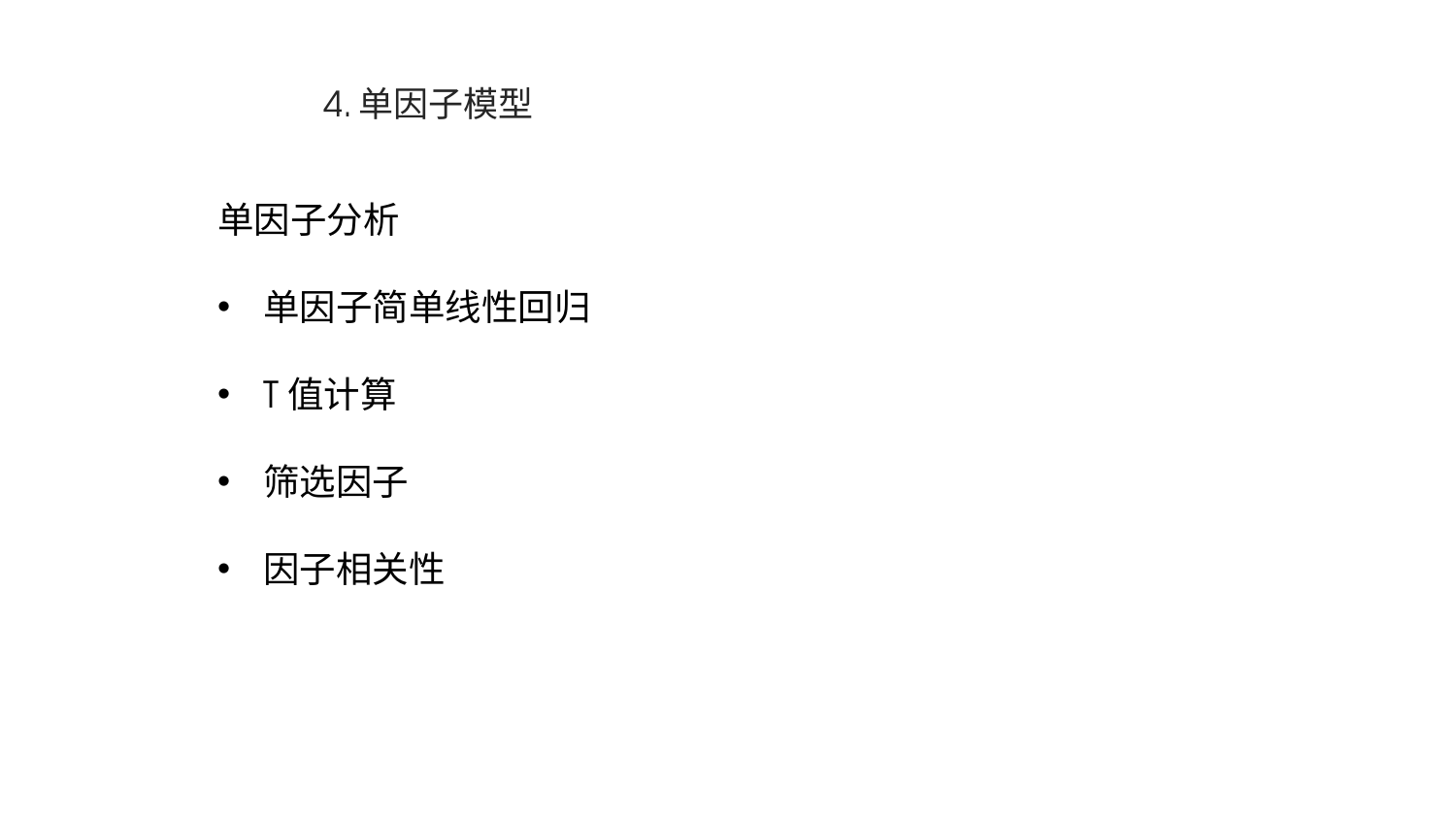

# 4.单因子模型
单因子分析

单因子简单线性回归

T值计算

筛选因子

因子相关性